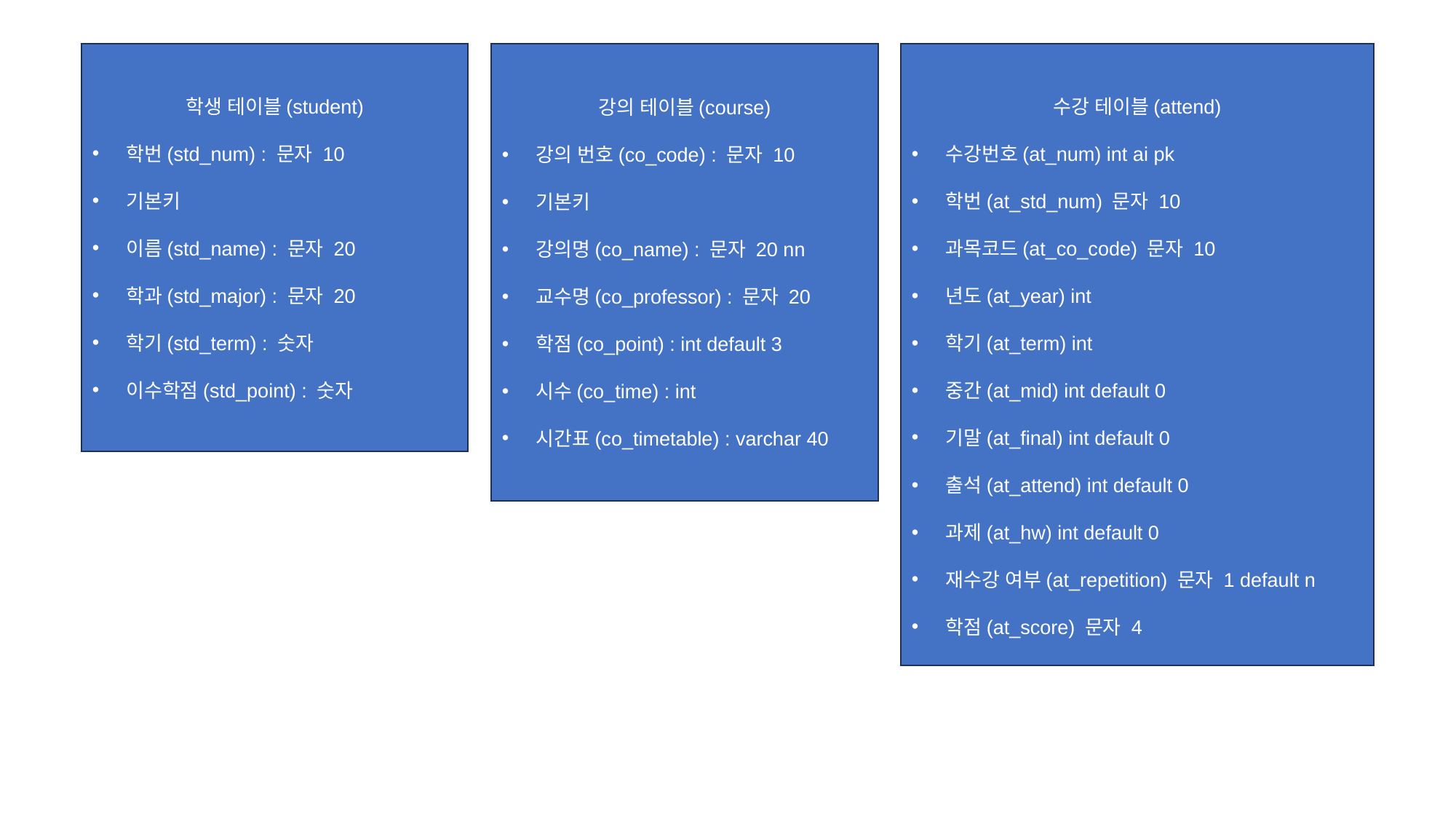

학생 테이블(student)
학번(std_num) : 문자 10
기본키
이름(std_name) : 문자 20
학과(std_major) : 문자 20
학기(std_term) : 숫자
이수학점(std_point) : 숫자

강의 테이블(course)
강의 번호(co_code) : 문자 10
기본키
강의명(co_name) : 문자 20 nn
교수명(co_professor) : 문자 20
학점(co_point) : int default 3
시수(co_time) : int
시간표(co_timetable) : varchar 40

수강 테이블(attend)
수강번호(at_num) int ai pk
학번(at_std_num) 문자 10
과목코드(at_co_code) 문자 10
년도(at_year) int
학기(at_term) int
중간(at_mid) int default 0
기말(at_final) int default 0
출석(at_attend) int default 0
과제(at_hw) int default 0
재수강 여부(at_repetition) 문자 1 default n
학점(at_score) 문자 4